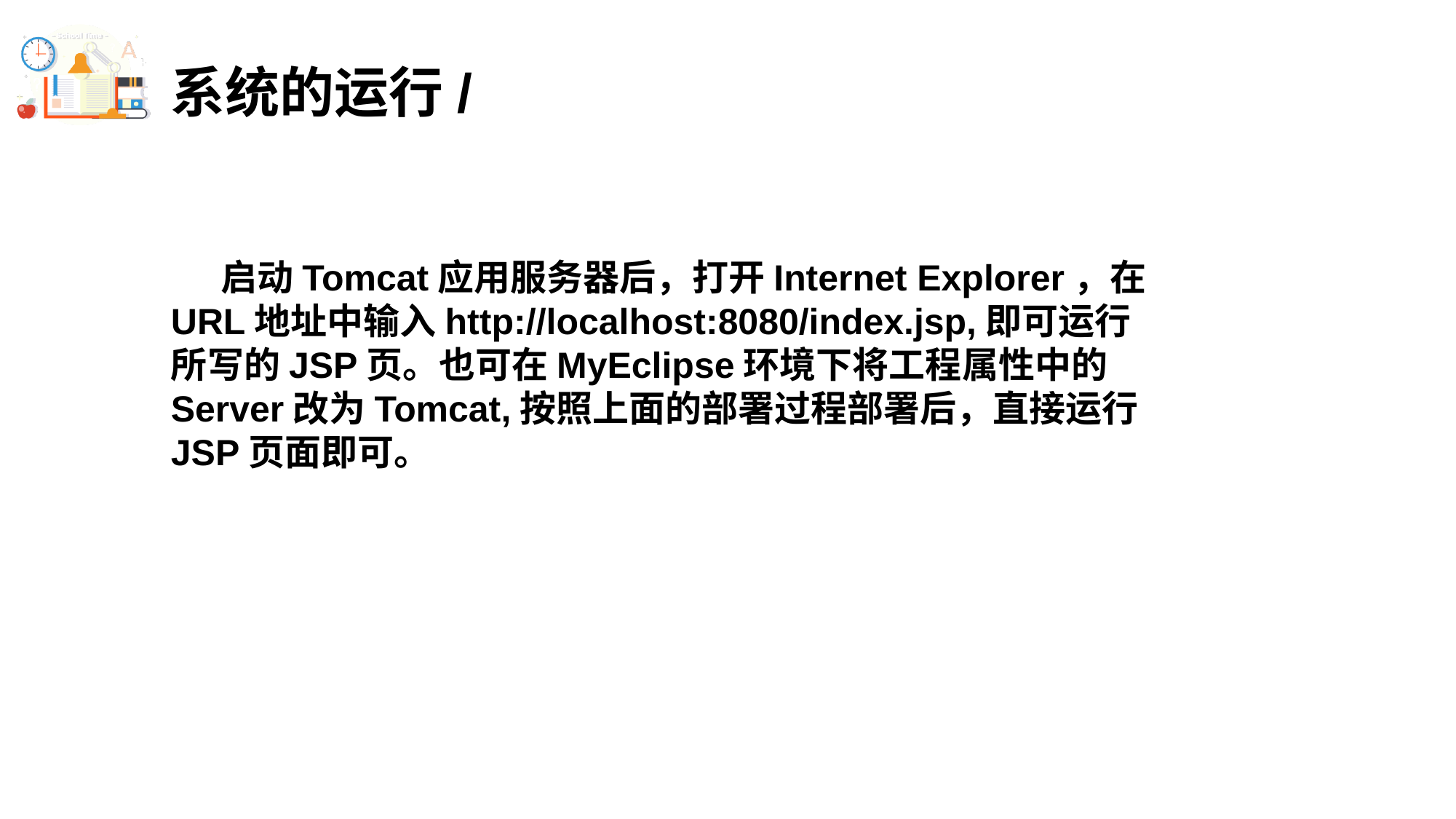

系统的运行/
     启动Tomcat应用服务器后，打开Internet Explorer，在URL地址中输入http://localhost:8080/index.jsp,即可运行所写的JSP页。也可在MyEclipse环境下将工程属性中的Server改为Tomcat,按照上面的部署过程部署后，直接运行JSP页面即可。